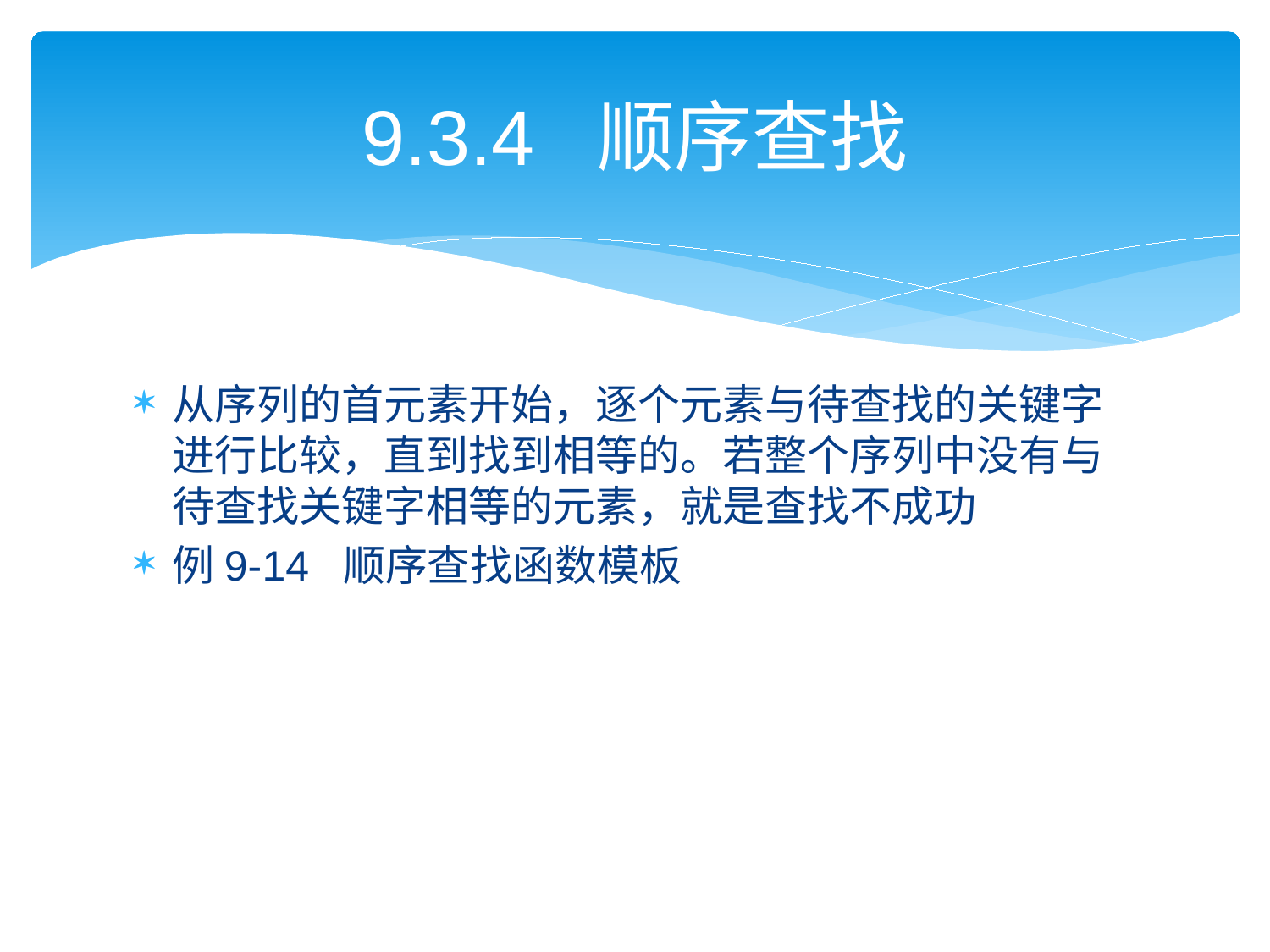

# 9.3.4  顺序查找
从序列的首元素开始，逐个元素与待查找的关键字进行比较，直到找到相等的。若整个序列中没有与待查找关键字相等的元素，就是查找不成功
例9-14  顺序查找函数模板